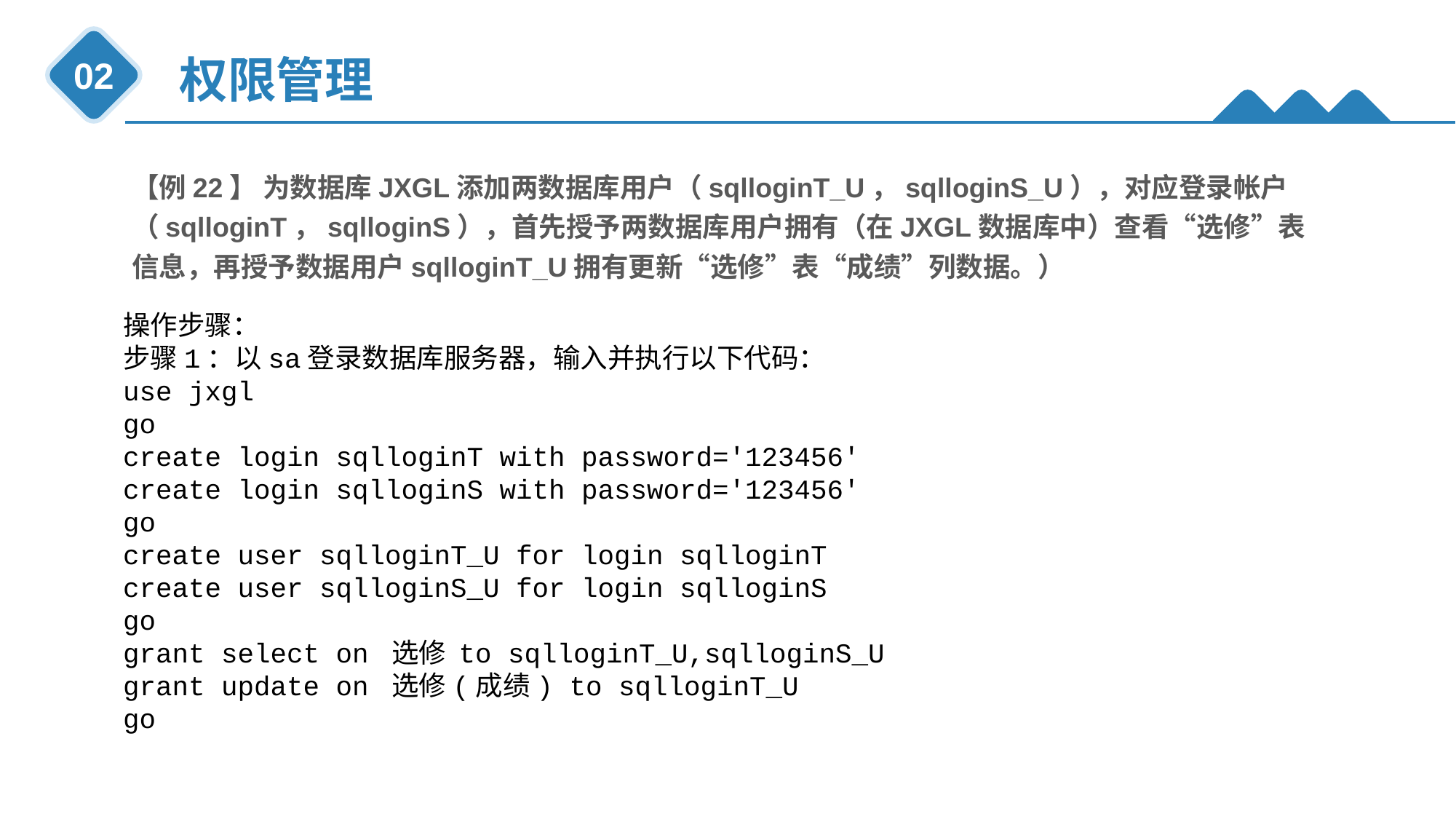

权限管理
02

【例22】 为数据库JXGL添加两数据库用户（sqlloginT_U，sqlloginS_U），对应登录帐户（sqlloginT，sqlloginS），首先授予两数据库用户拥有（在JXGL数据库中）查看“选修”表信息，再授予数据用户sqlloginT_U拥有更新“选修”表“成绩”列数据。）
操作步骤：
步骤1：以sa登录数据库服务器，输入并执行以下代码：
use jxgl
go
create login sqlloginT with password='123456'
create login sqlloginS with password='123456'
go
create user sqlloginT_U for login sqlloginT
create user sqlloginS_U for login sqlloginS
go
grant select on 选修 to sqlloginT_U,sqlloginS_U
grant update on 选修(成绩) to sqlloginT_U
go